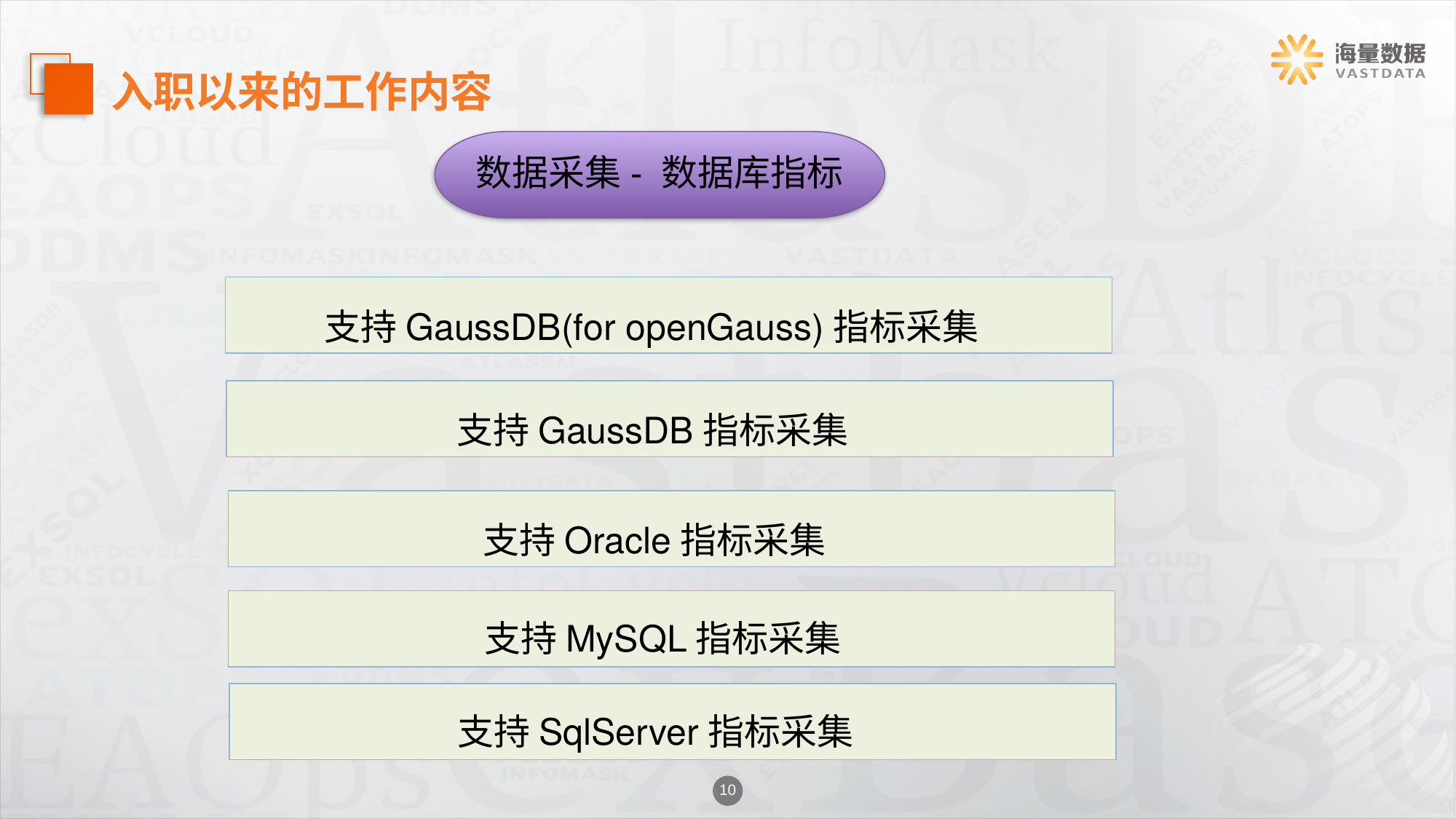

入职以来的工作内容

数据采集- 数据库指标

支持GaussDB(for openGauss)指标采集

支持GaussDB指标采集

支持Oracle指标采集

 支持MySQL指标采集

支持SqlServer指标采集